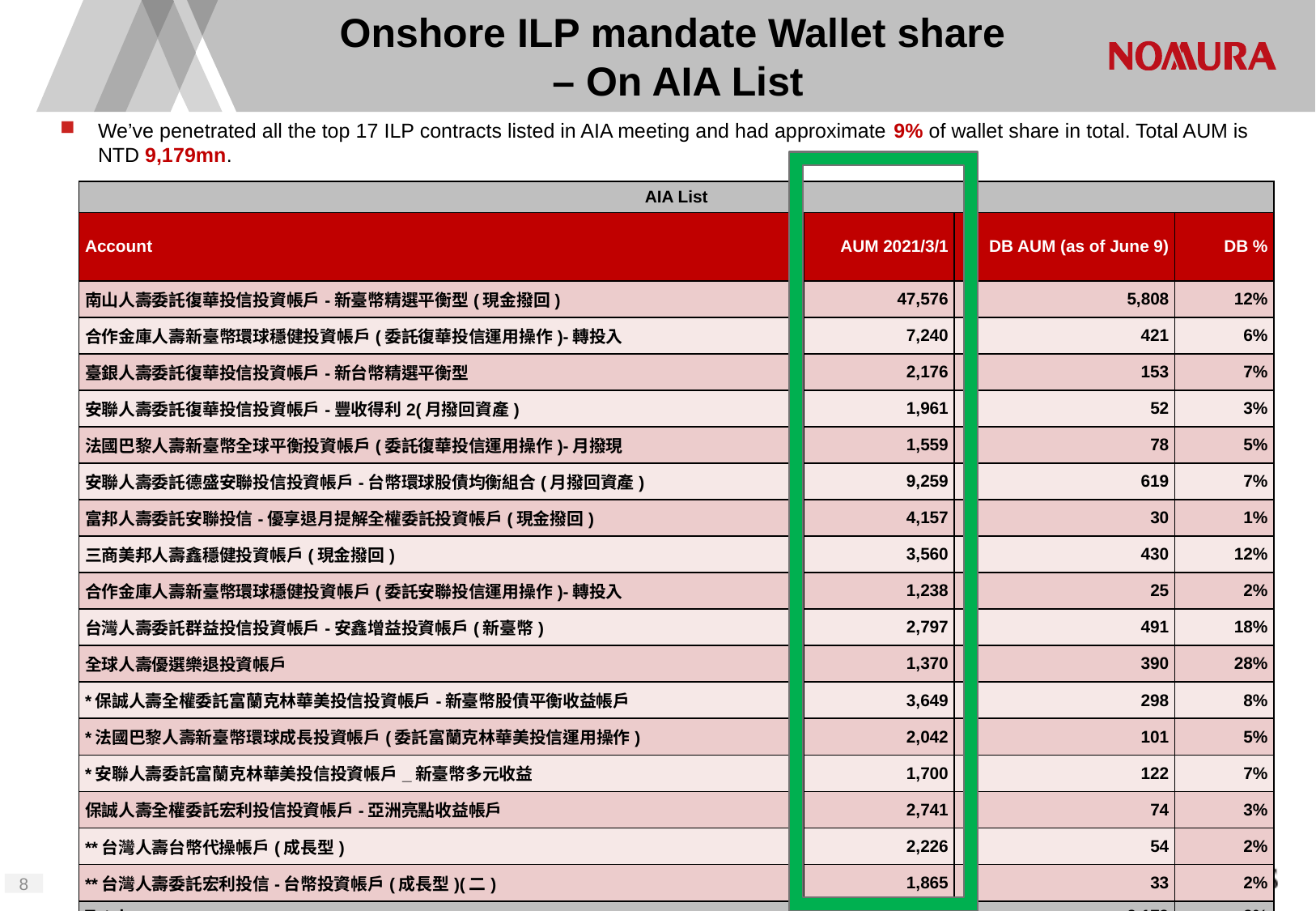

# Onshore ILP mandate Wallet share – On AIA List
We’ve penetrated all the top 17 ILP contracts listed in AIA meeting and had approximate 9% of wallet share in total. Total AUM is NTD 9,179mn.

| AIA List |  |  |  |
| --- | --- | --- | --- |
| Account | AUM 2021/3/1 | DB AUM (as of June 9) | DB % |
| 南山人壽委託復華投信投資帳戶-新臺幣精選平衡型(現金撥回) | 47,576 | 5,808 | 12% |
| 合作金庫人壽新臺幣環球穩健投資帳戶(委託復華投信運用操作)-轉投入 | 7,240 | 421 | 6% |
| 臺銀人壽委託復華投信投資帳戶-新台幣精選平衡型 | 2,176 | 153 | 7% |
| 安聯人壽委託復華投信投資帳戶-豐收得利2(月撥回資產) | 1,961 | 52 | 3% |
| 法國巴黎人壽新臺幣全球平衡投資帳戶(委託復華投信運用操作)-月撥現 | 1,559 | 78 | 5% |
| 安聯人壽委託德盛安聯投信投資帳戶-台幣環球股債均衡組合(月撥回資產) | 9,259 | 619 | 7% |
| 富邦人壽委託安聯投信-優享退月提解全權委託投資帳戶(現金撥回) | 4,157 | 30 | 1% |
| 三商美邦人壽鑫穩健投資帳戶(現金撥回) | 3,560 | 430 | 12% |
| 合作金庫人壽新臺幣環球穩健投資帳戶(委託安聯投信運用操作)-轉投入 | 1,238 | 25 | 2% |
| 台灣人壽委託群益投信投資帳戶-安鑫增益投資帳戶(新臺幣) | 2,797 | 491 | 18% |
| 全球人壽優選樂退投資帳戶 | 1,370 | 390 | 28% |
| \*保誠人壽全權委託富蘭克林華美投信投資帳戶-新臺幣股債平衡收益帳戶 | 3,649 | 298 | 8% |
| \*法國巴黎人壽新臺幣環球成長投資帳戶(委託富蘭克林華美投信運用操作) | 2,042 | 101 | 5% |
| \*安聯人壽委託富蘭克林華美投信投資帳戶\_新臺幣多元收益 | 1,700 | 122 | 7% |
| 保誠人壽全權委託宏利投信投資帳戶-亞洲亮點收益帳戶 | 2,741 | 74 | 3% |
| \*\*台灣人壽台幣代操帳戶(成長型) | 2,226 | 54 | 2% |
| \*\*台灣人壽委託宏利投信-台幣投資帳戶(成長型)(二) | 1,865 | 33 | 2% |
| Total | 97,116 | 9,179 | 9% |
8
Unit : NTD mn. Sorting by AUM as of 2021/3/1.
Source : SA. Data is as of June 9